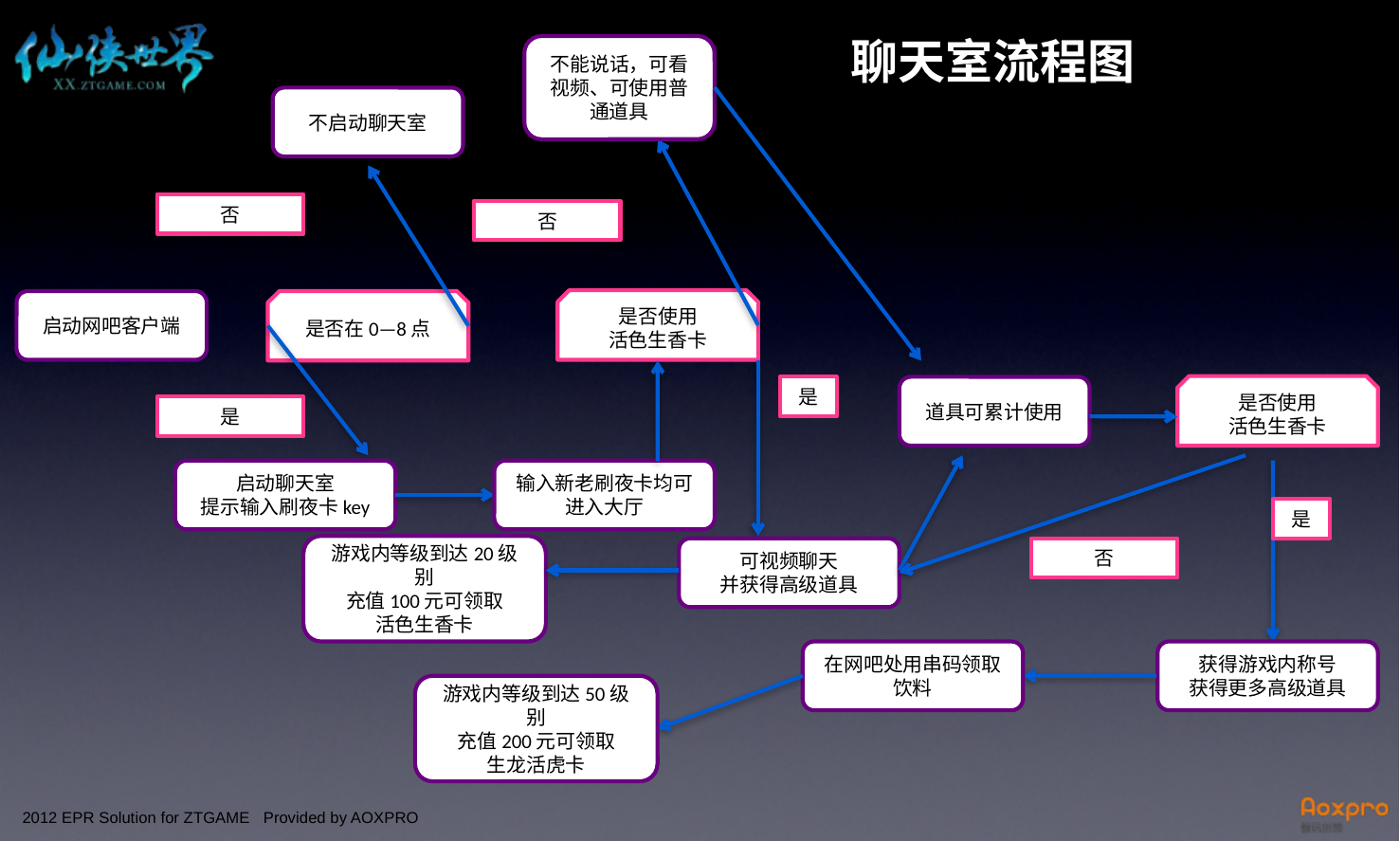

聊天室流程图
不能说话，可看视频、可使用普通道具
不启动聊天室
否
否
是否使用
活色生香卡
启动网吧客户端
是否在0—8点
是否使用
活色生香卡
是
道具可累计使用
是
启动聊天室
提示输入刷夜卡key
输入新老刷夜卡均可进入大厅
是
游戏内等级到达20级别
充值100元可领取
活色生香卡
可视频聊天
并获得高级道具
否
在网吧处用串码领取饮料
获得游戏内称号
获得更多高级道具
游戏内等级到达50级别
充值200元可领取
生龙活虎卡